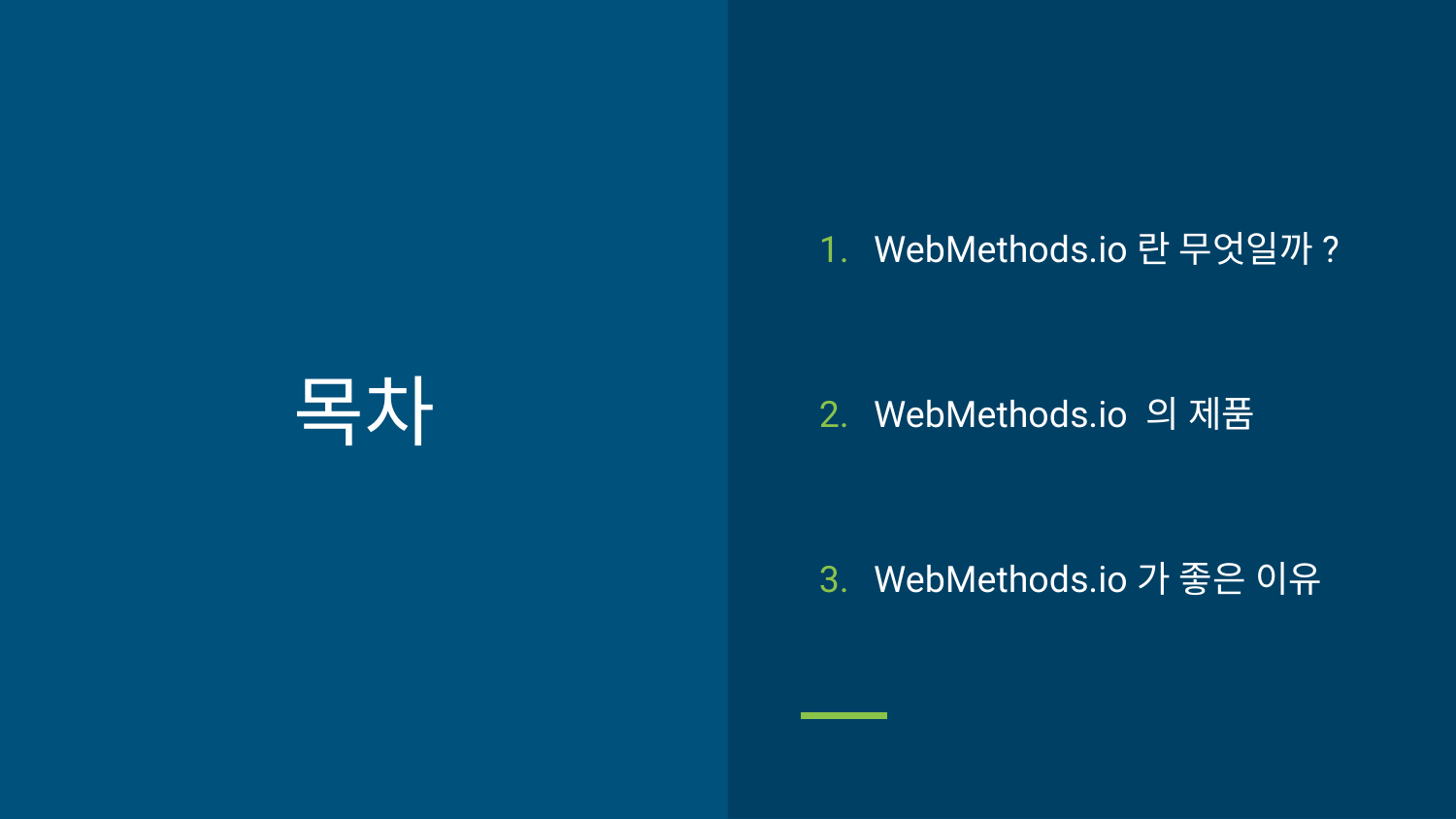

WebMethods.io란 무엇일까?

WebMethods.io 의 제품

WebMethods.io가 좋은 이유
# 목차